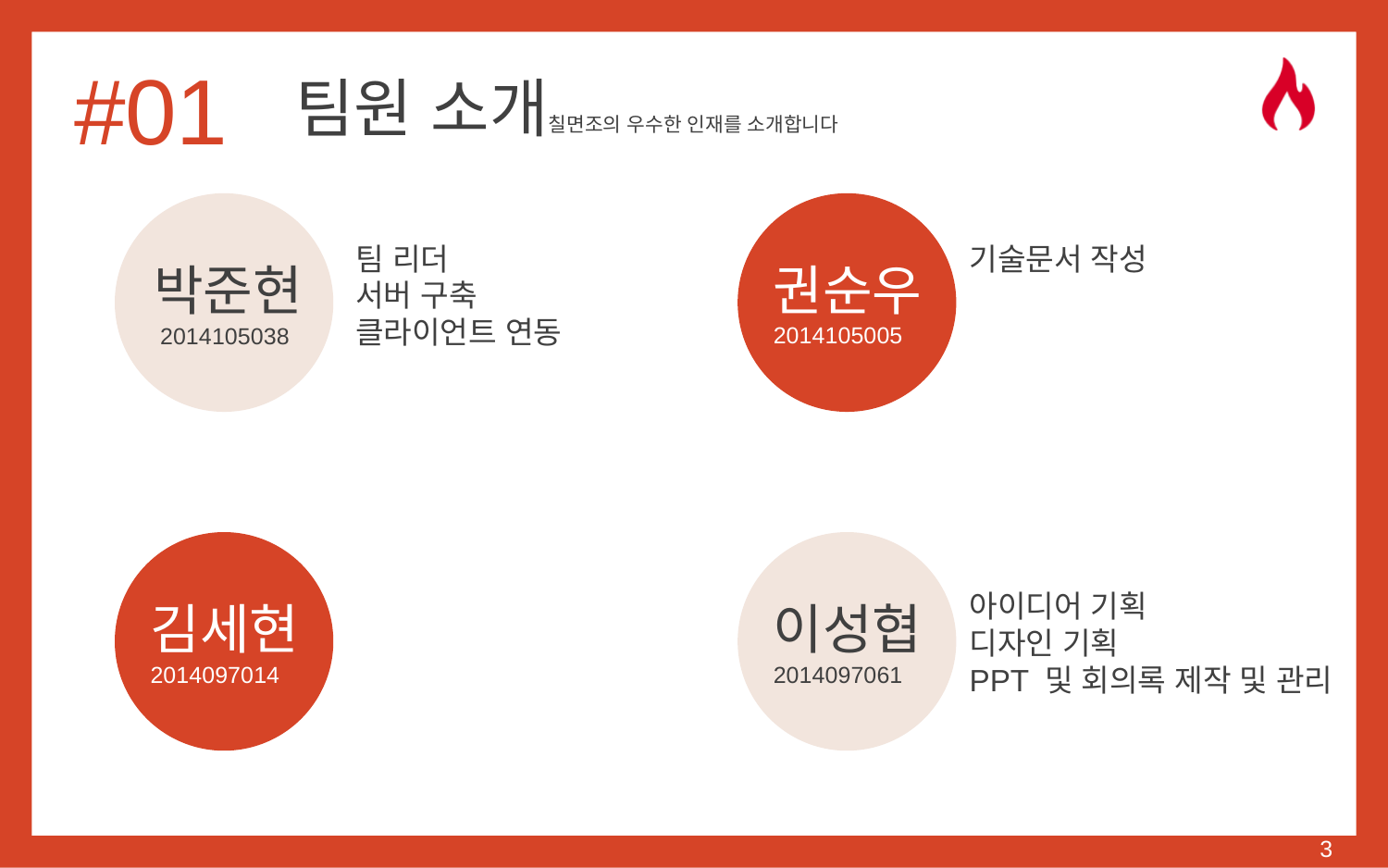

#01
# 팀원 소개칠면조의 우수한 인재를 소개합니다

박준현
2014105038

권순우
2014105005

기술문서 작성
팀 리더
서버 구축
클라이언트 연동

김세현
2014097014

이성협
2014097061
아이디어 기획
디자인 기획
PPT 및 회의록 제작 및 관리
3